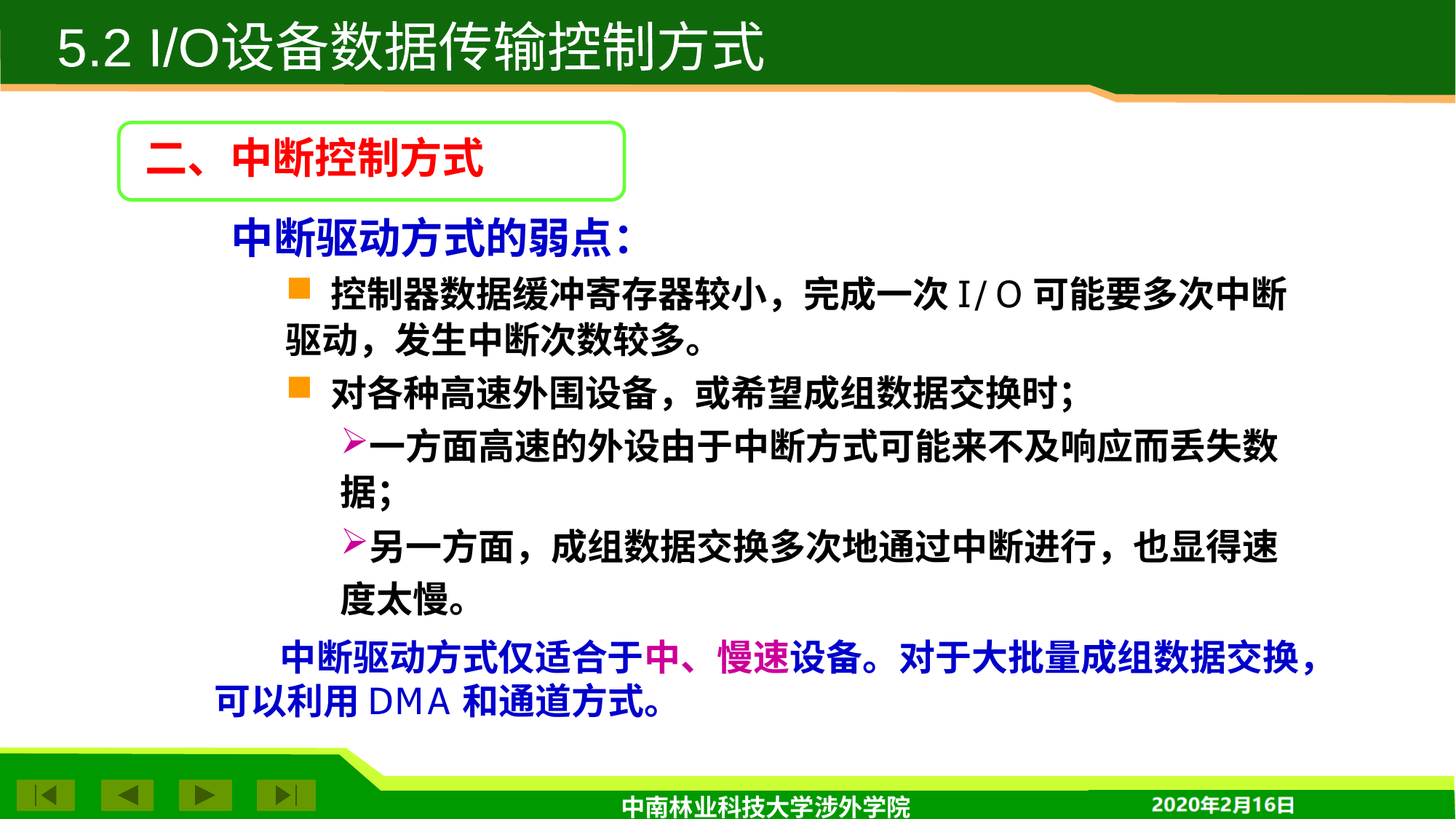

5.2 I/O设备数据传输控制方式

二、中断控制方式
中断驱动方式的弱点：
 控制器数据缓冲寄存器较小，完成一次I/O可能要多次中断驱动，发生中断次数较多。
 对各种高速外围设备，或希望成组数据交换时；
一方面高速的外设由于中断方式可能来不及响应而丢失数据；
另一方面，成组数据交换多次地通过中断进行，也显得速度太慢。

       中断驱动方式仅适合于中、慢速设备。对于大批量成组数据交换，可以利用DMA和通道方式。